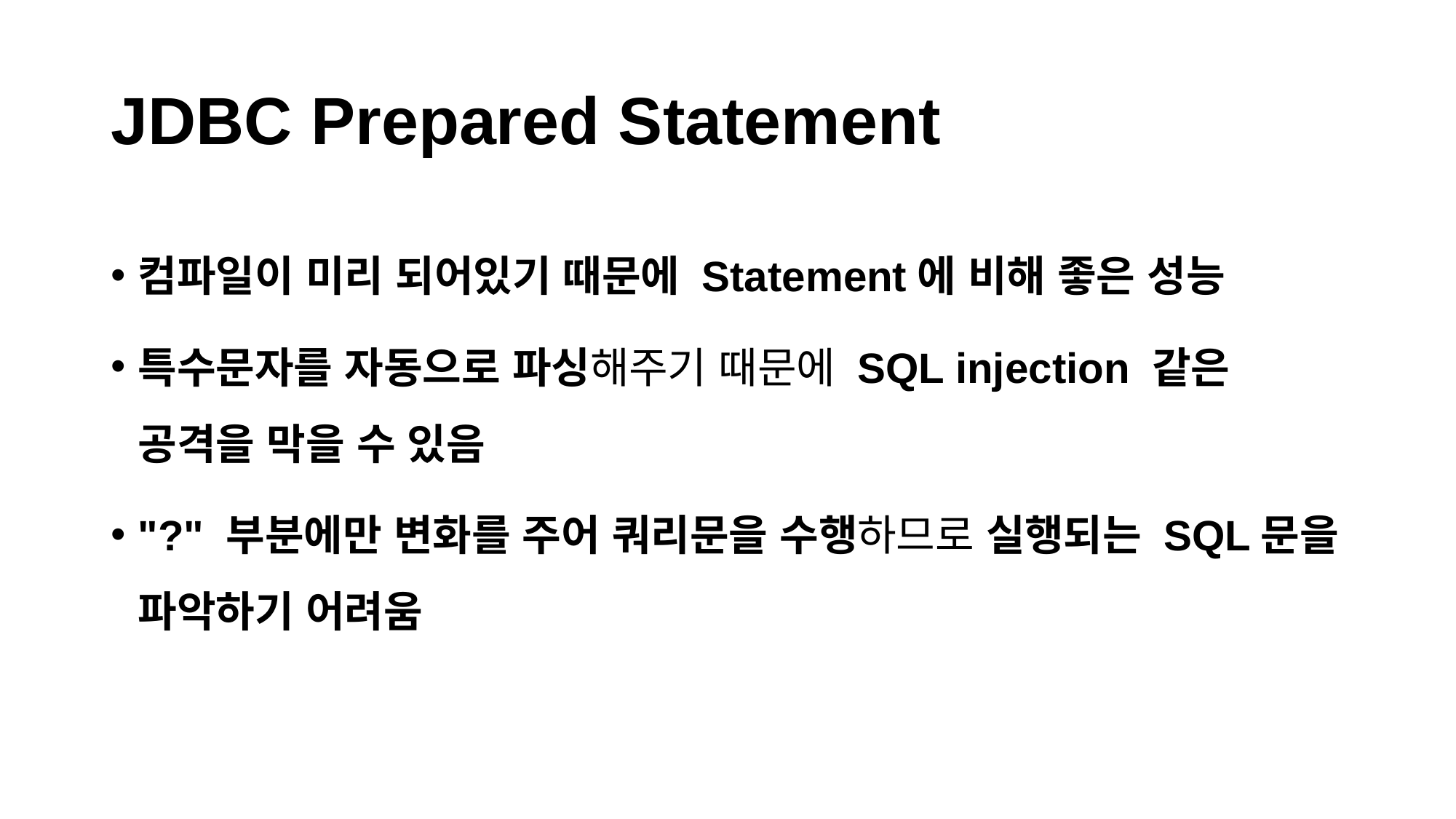

# JDBC Prepared Statement
컴파일이 미리 되어있기 때문에 Statement에 비해 좋은 성능
특수문자를 자동으로 파싱해주기 때문에 SQL injection 같은 공격을 막을 수 있음
"?" 부분에만 변화를 주어 쿼리문을 수행하므로 실행되는 SQL문을 파악하기 어려움